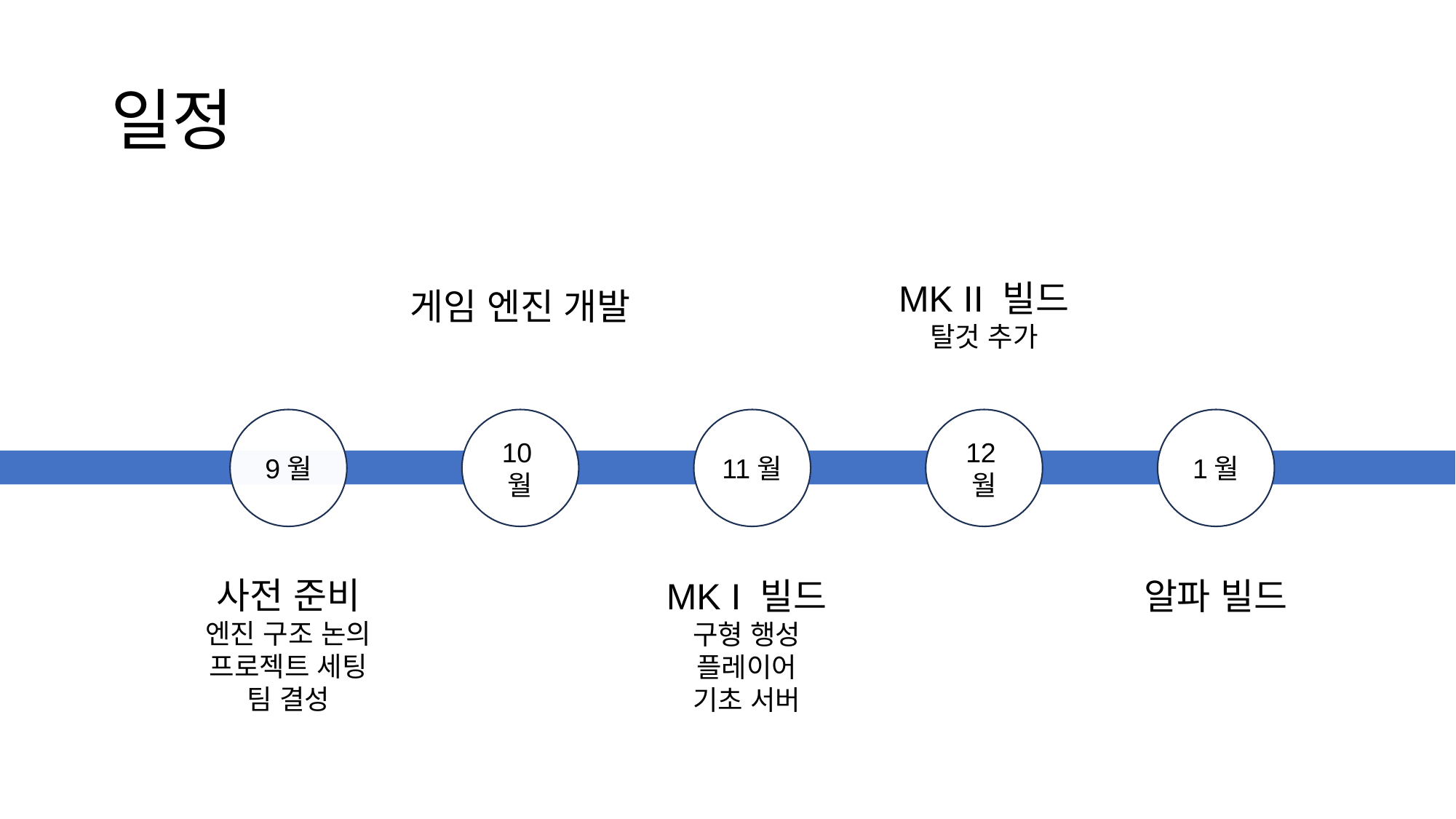

# 일정
MK II 빌드
탈것 추가
게임 엔진 개발
12월
1월
9월
10월
11월

사전 준비
엔진 구조 논의
프로젝트 세팅
팀 결성
MK I 빌드
구형 행성
플레이어
기초 서버
알파 빌드